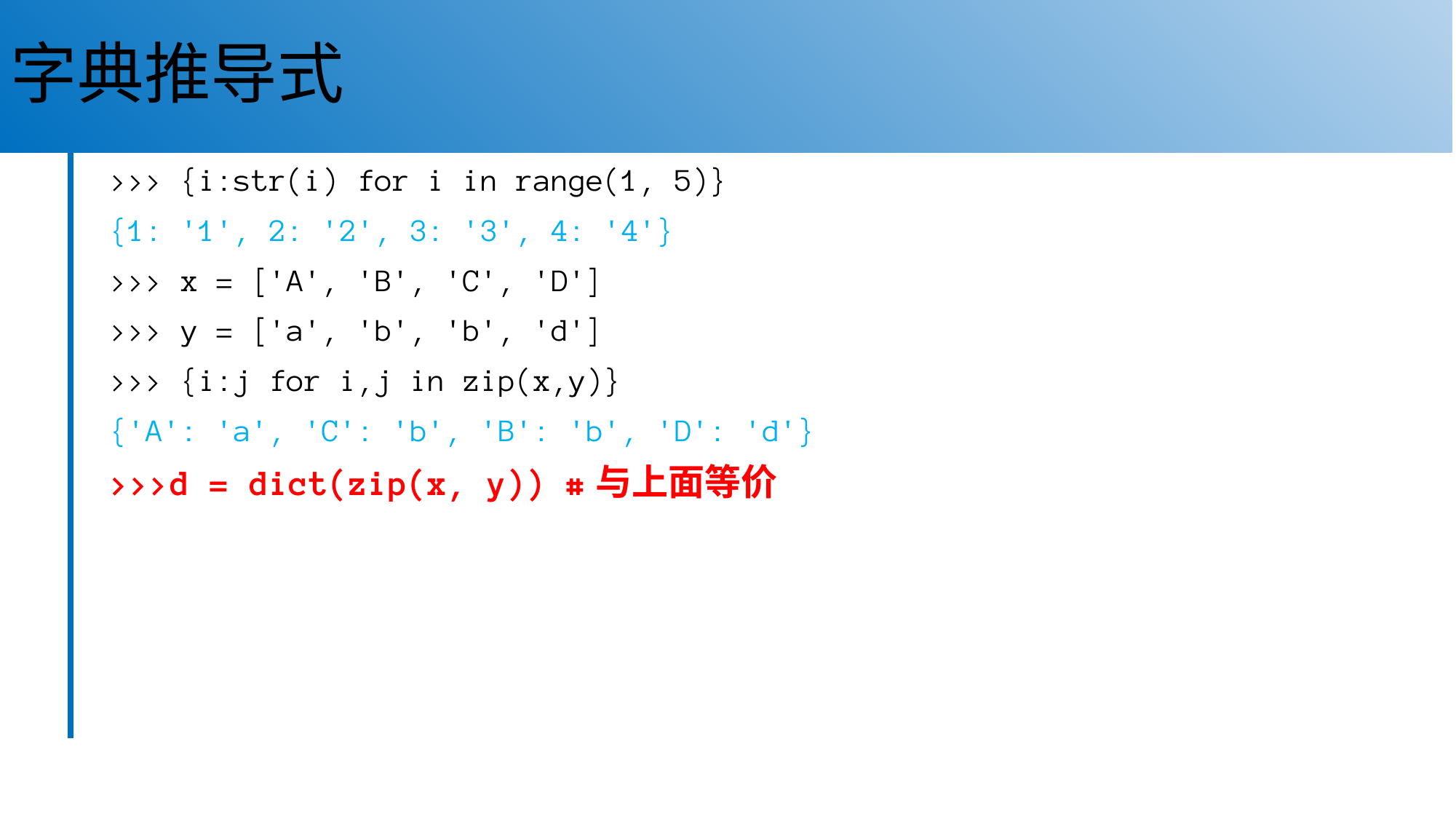

# 字典推导式
>>> {i:str(i) for i in range(1, 5)}
{1: '1', 2: '2', 3: '3', 4: '4'}
>>> x = ['A', 'B', 'C', 'D']
>>> y = ['a', 'b', 'b', 'd']
>>> {i:j for i,j in zip(x,y)}
{'A': 'a', 'C': 'b', 'B': 'b', 'D': 'd'}
>>>d = dict(zip(x, y)) #与上面等价